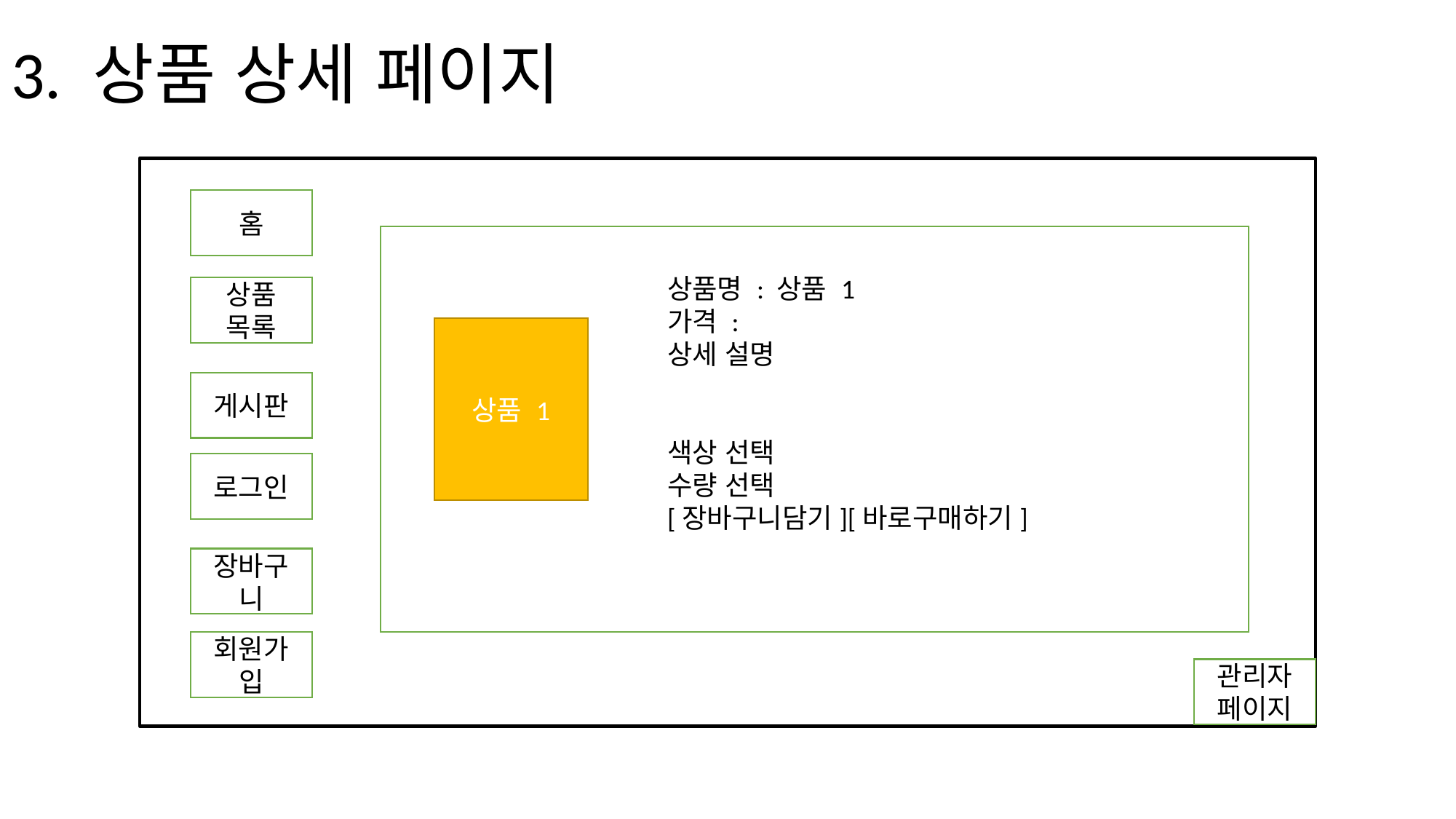

# 3. 상품 상세 페이지

홈

상품명 : 상품 1
가격 :
상세 설명

색상 선택
수량 선택
[장바구니담기][바로구매하기]
상품 목록
상품 1
게시판
로그인
장바구니
회원가입
관리자페이지